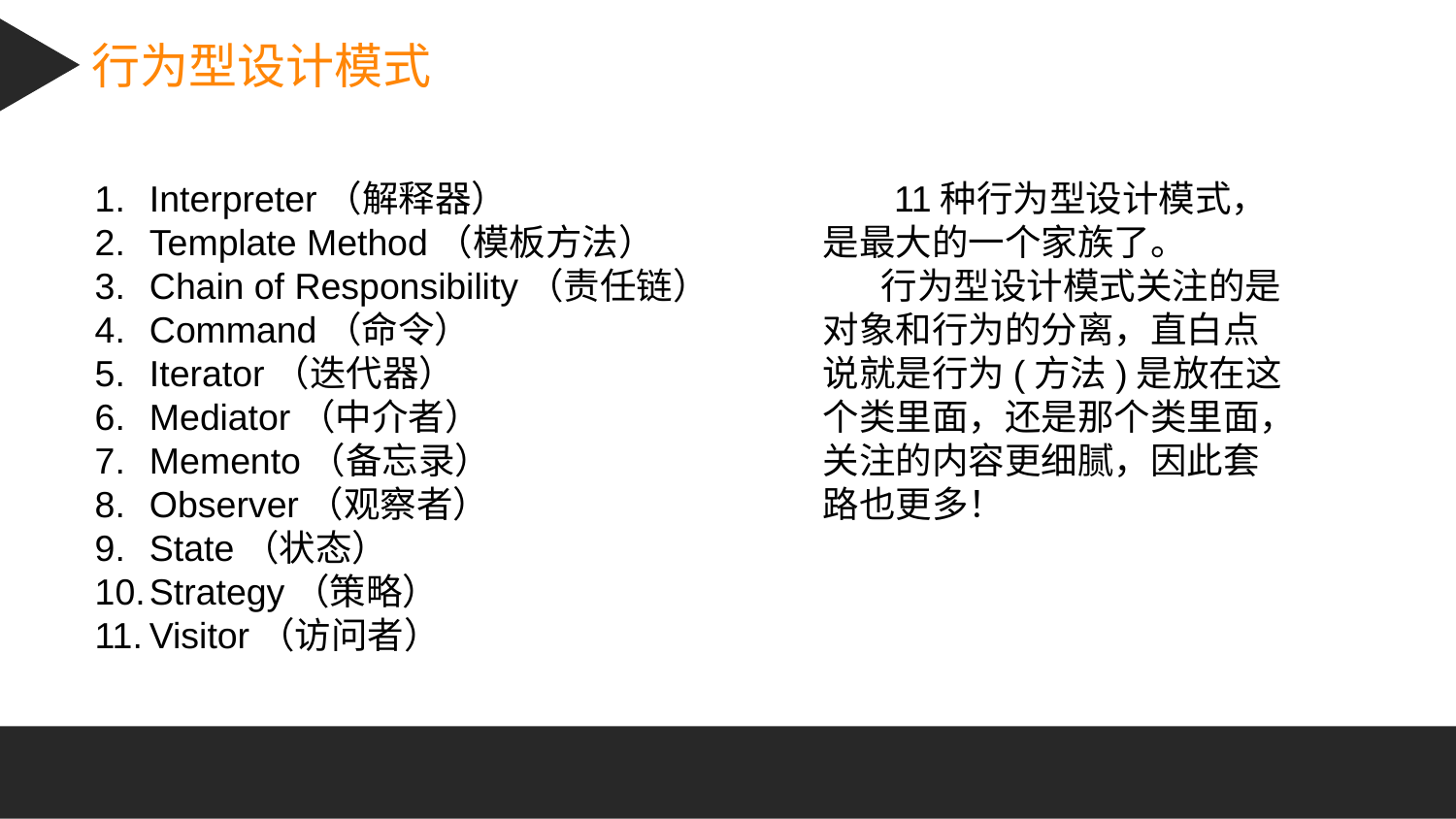

行为型设计模式
Interpreter（解释器）
Template Method（模板方法）
Chain of Responsibility（责任链）
Command（命令）
Iterator（迭代器）
Mediator（中介者）
Memento（备忘录）
Observer（观察者）
State（状态）
Strategy（策略）
Visitor（访问者）
       11种行为型设计模式，是最大的一个家族了。
      行为型设计模式关注的是对象和行为的分离，直白点说就是行为(方法)是放在这个类里面，还是那个类里面，关注的内容更细腻，因此套路也更多！